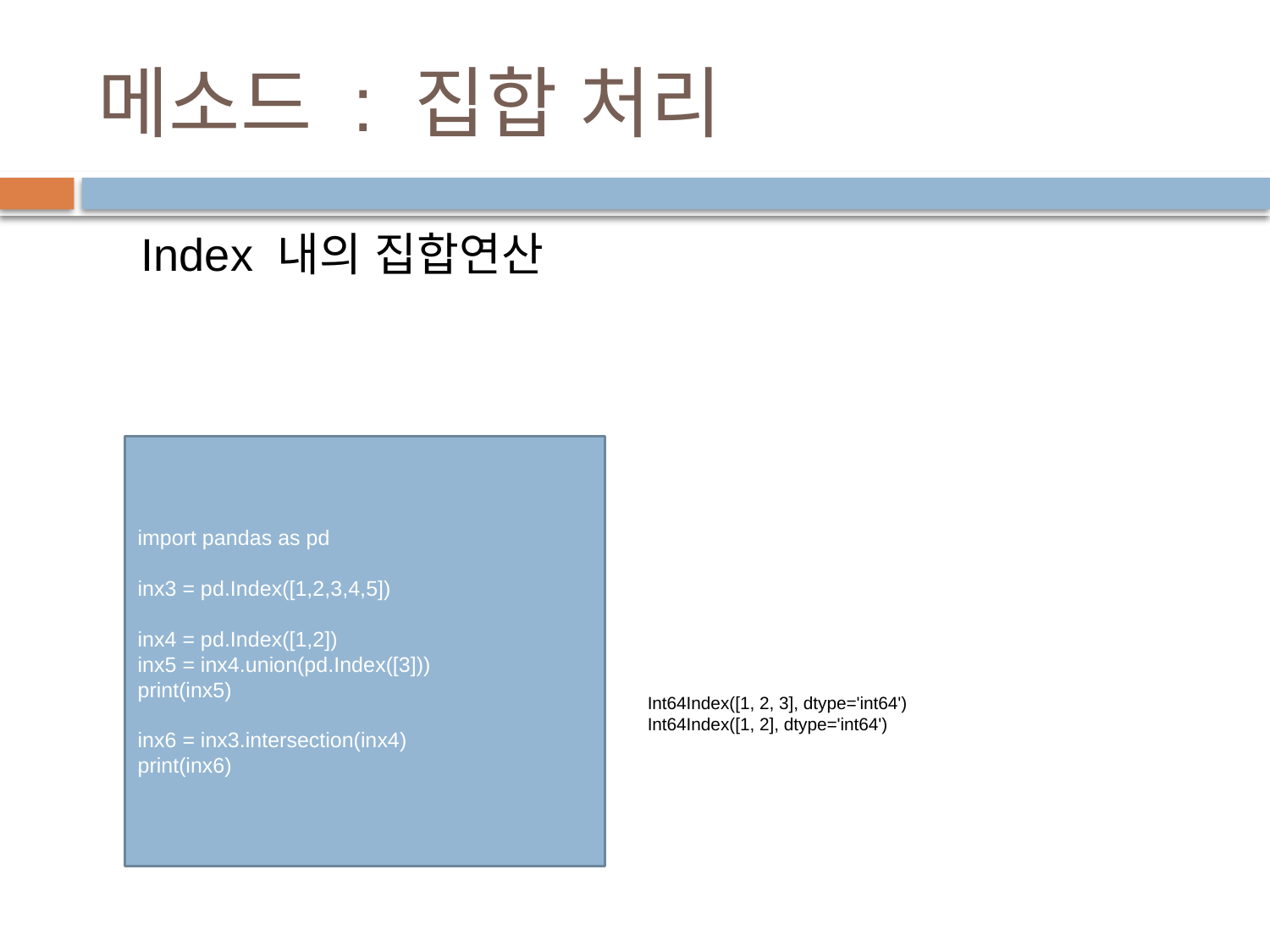

# 메소드 : 집합 처리
Index 내의 집합연산
import pandas as pd

inx3 = pd.Index([1,2,3,4,5])

inx4 = pd.Index([1,2])
inx5 = inx4.union(pd.Index([3]))
print(inx5)

inx6 = inx3.intersection(inx4)
print(inx6)
Int64Index([1, 2, 3], dtype='int64')
Int64Index([1, 2], dtype='int64')